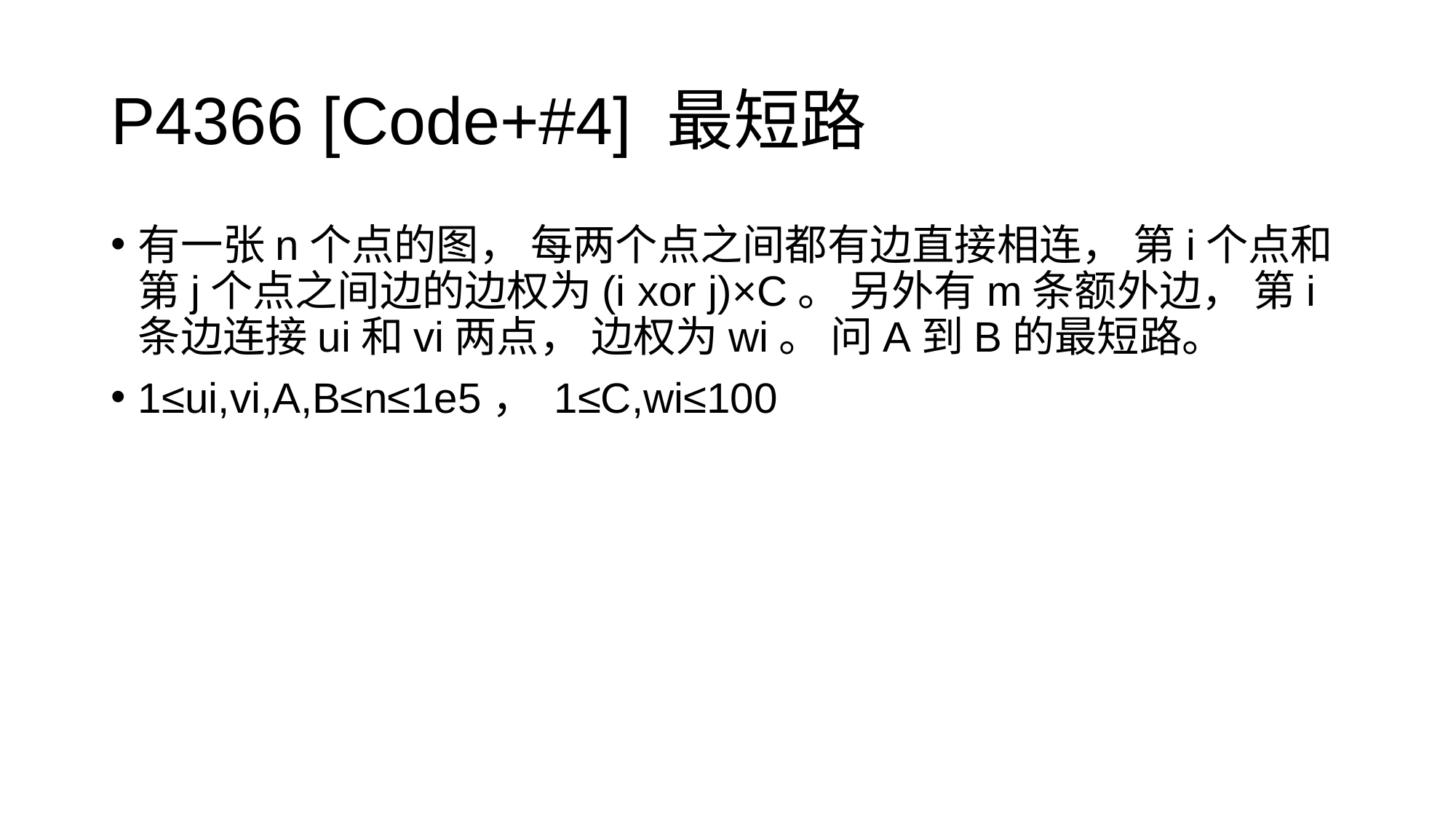

# P4366 [Code+#4] 最短路
有一张n个点的图， 每两个点之间都有边直接相连， 第i个点和第j个点之间边的边权为(i xor j)×C。 另外有m条额外边， 第i条边连接ui和vi两点， 边权为wi。 问A到B的最短路。
1≤ui,vi,A,B≤n≤1e5， 1≤C,wi≤100